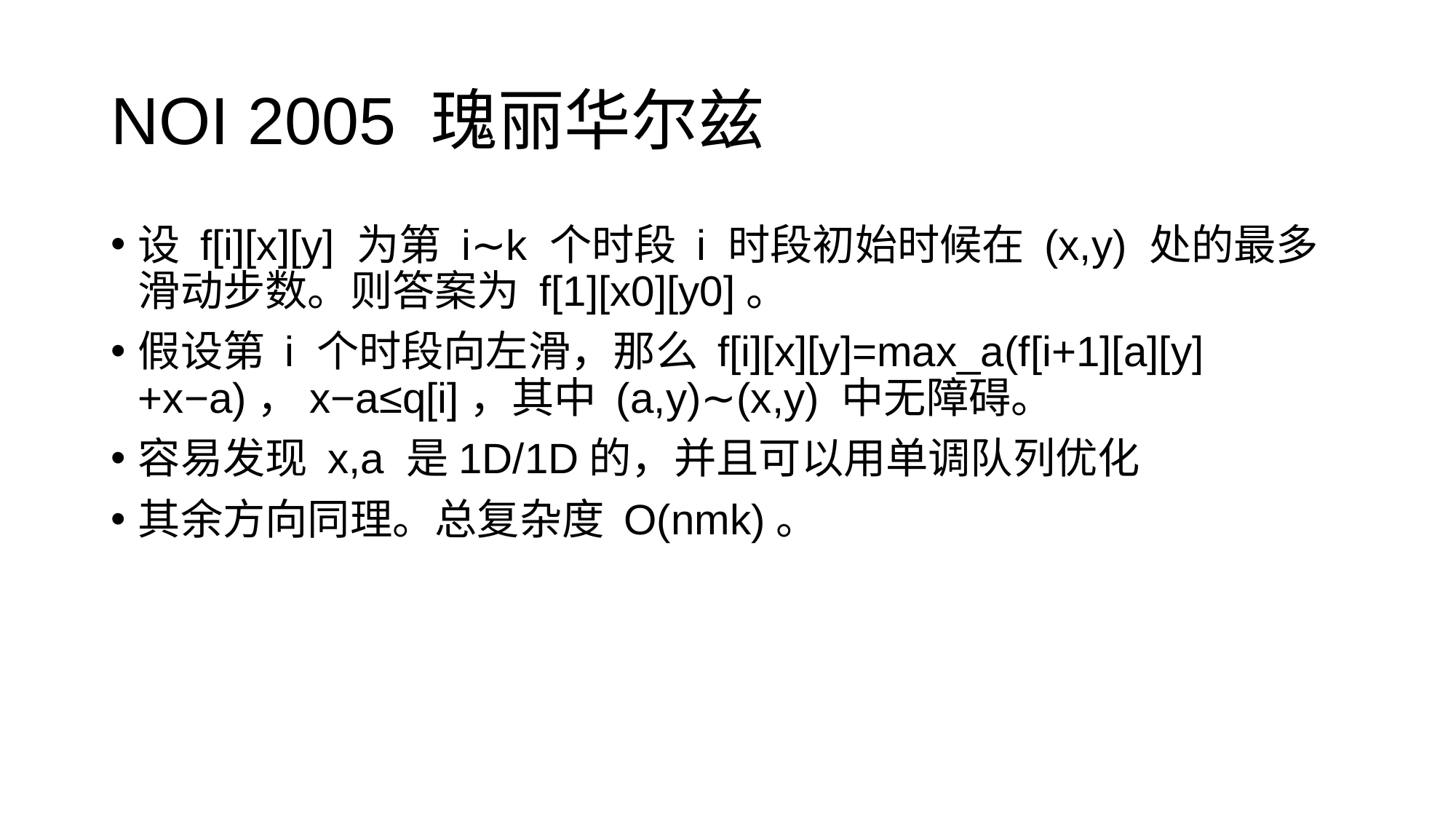

# NOI 2005 瑰丽华尔兹
设 f[i][x][y] 为第 i∼k 个时段 i 时段初始时候在 (x,y) 处的最多滑动步数。则答案为 f[1][x0][y0]。
假设第 i 个时段向左滑，那么 f[i][x][y]=max_a(f[i+1][a][y]+x−a)，x−a≤q[i]，其中 (a,y)∼(x,y) 中无障碍。
容易发现 x,a 是1D/1D的，并且可以用单调队列优化
其余方向同理。总复杂度 O(nmk)。